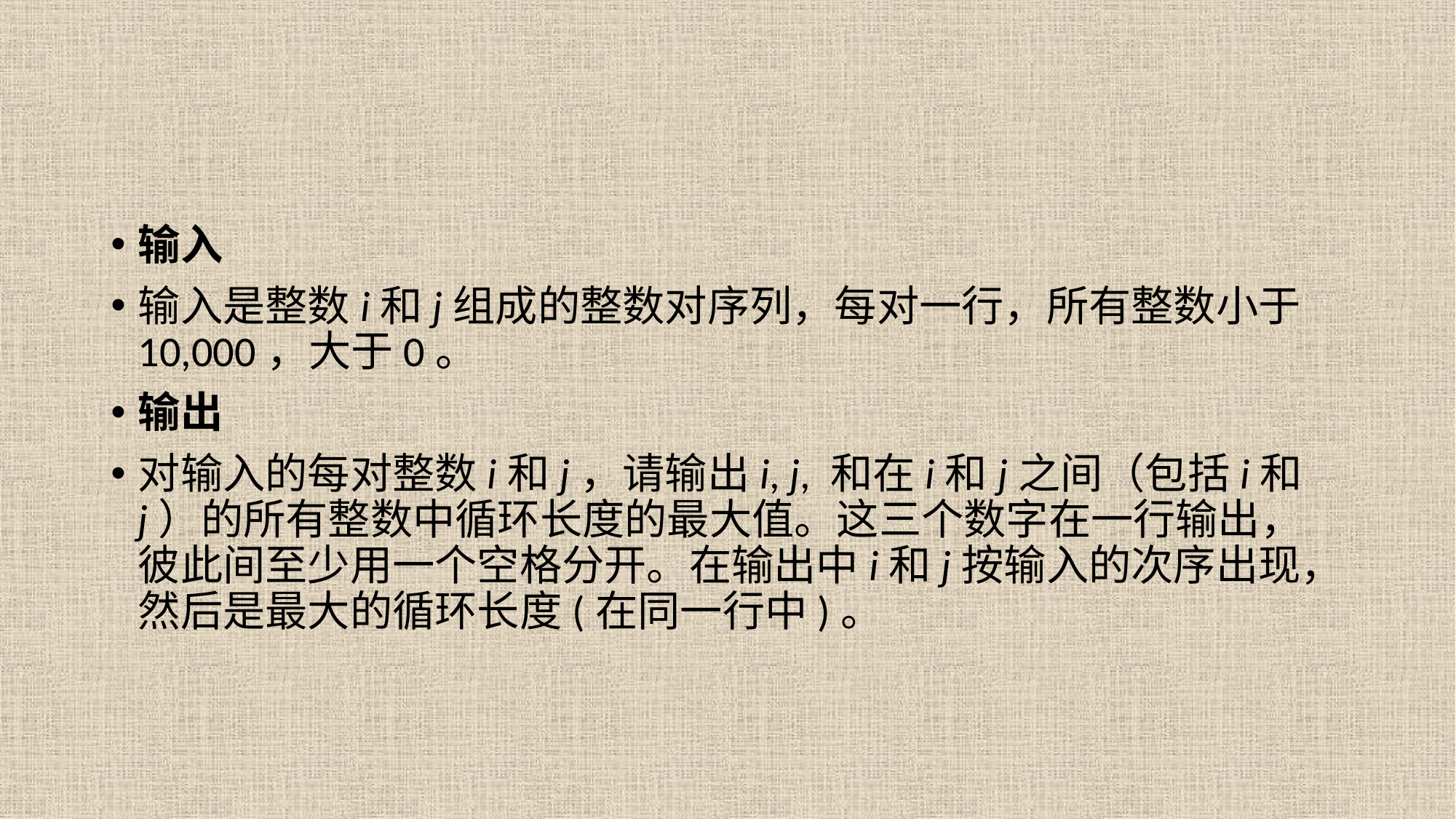

#
输入
输入是整数i和j组成的整数对序列，每对一行，所有整数小于10,000，大于0。
输出
对输入的每对整数i和j，请输出i, j, 和在i和j之间（包括i和j）的所有整数中循环长度的最大值。这三个数字在一行输出，彼此间至少用一个空格分开。在输出中i和j按输入的次序出现，然后是最大的循环长度(在同一行中)。